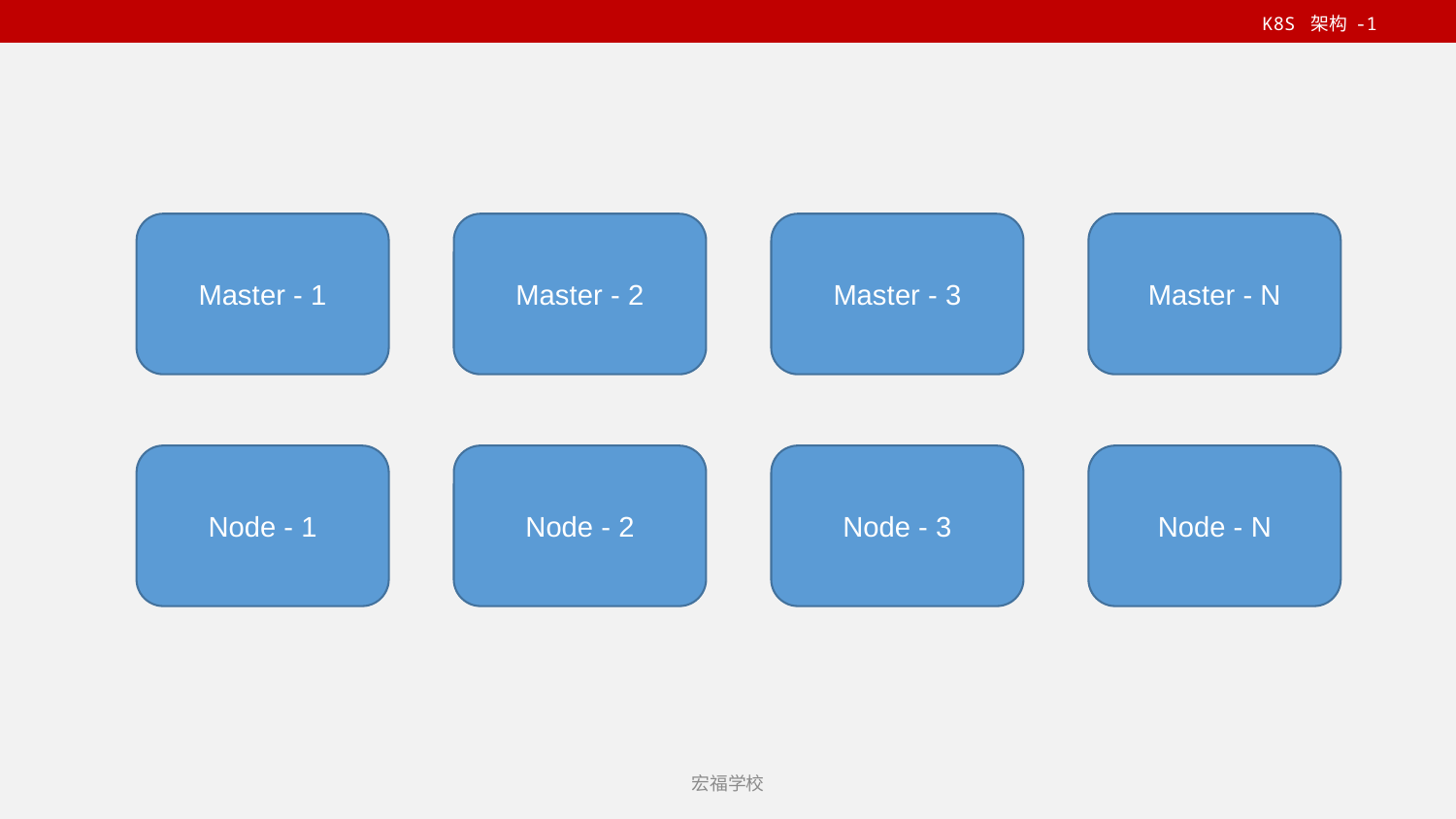

K8S 架构 -1
Master - 1
Master - 2
Master - 3
Master - N
Node - 1
Node - 2
Node - 3
Node - N
8
宏福学校